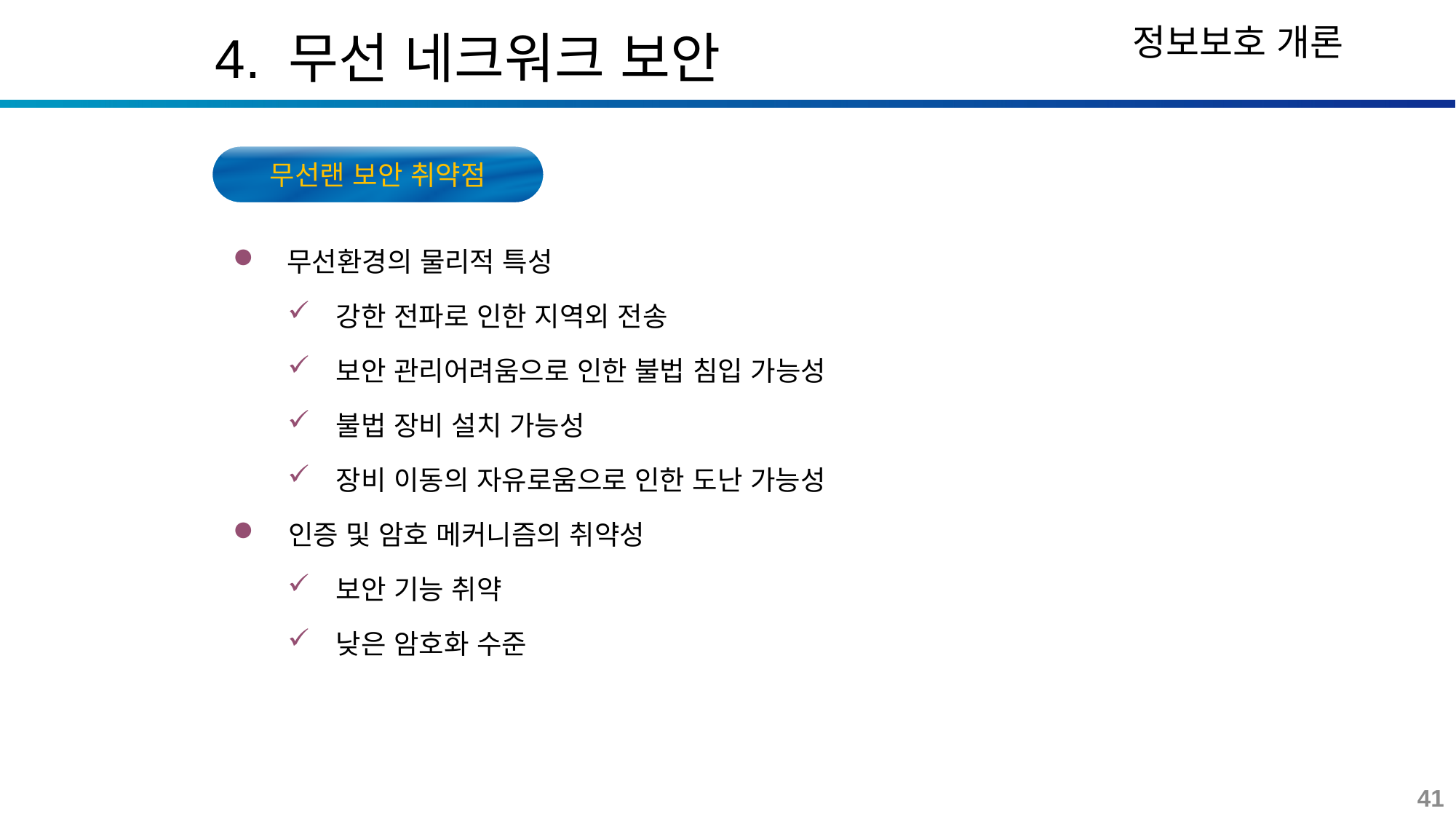

4. 무선 네크워크 보안
무선랜 보안 취약점

 무선환경의 물리적 특성
 강한 전파로 인한 지역외 전송
 보안 관리어려움으로 인한 불법 침입 가능성
 불법 장비 설치 가능성
 장비 이동의 자유로움으로 인한 도난 가능성
 인증 및 암호 메커니즘의 취약성
 보안 기능 취약
 낮은 암호화 수준
41